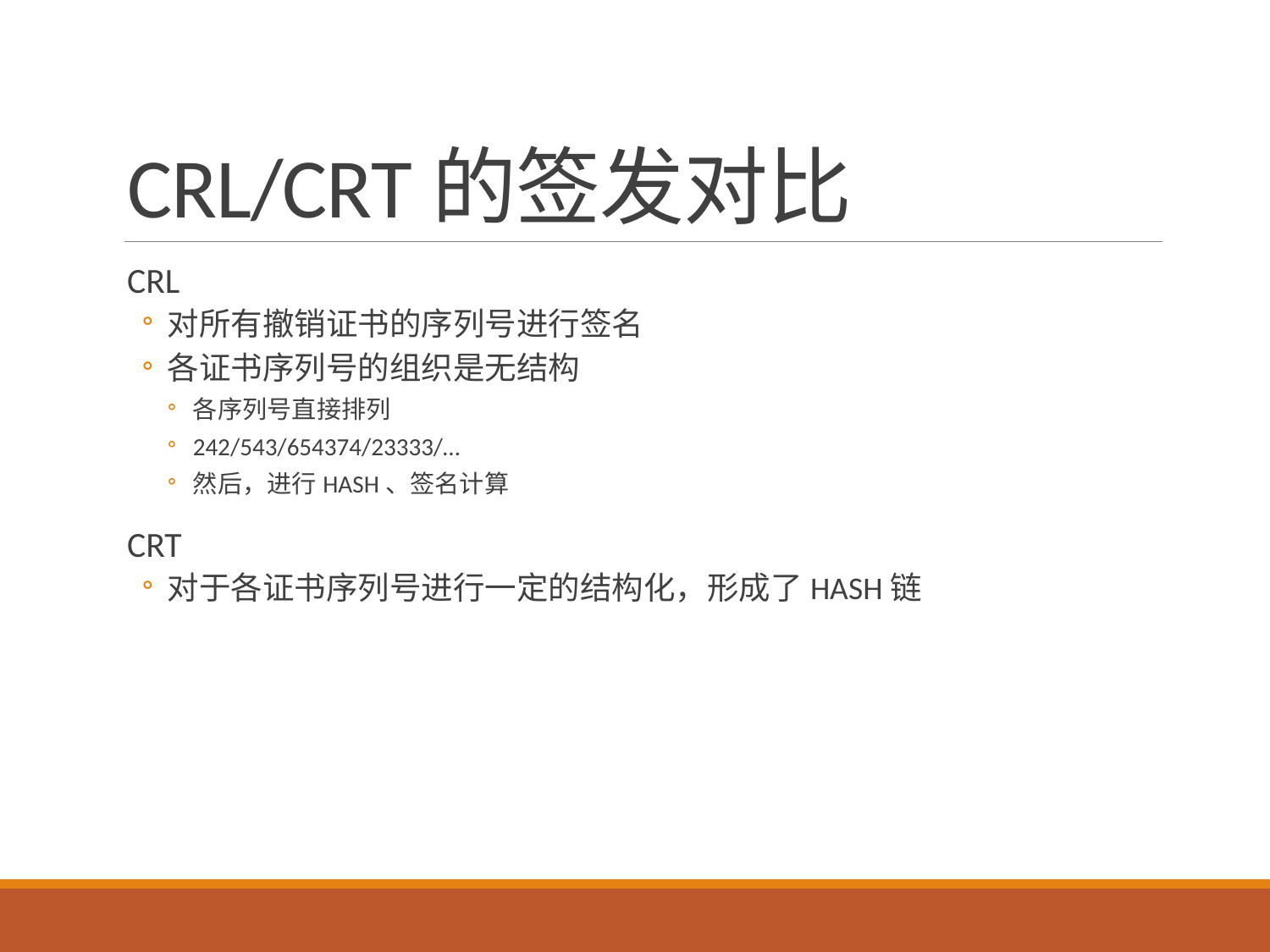

# CRL/CRT的签发对比
CRL
对所有撤销证书的序列号进行签名
各证书序列号的组织是无结构
各序列号直接排列
242/543/654374/23333/…
然后，进行HASH、签名计算
CRT
对于各证书序列号进行一定的结构化，形成了HASH链
110